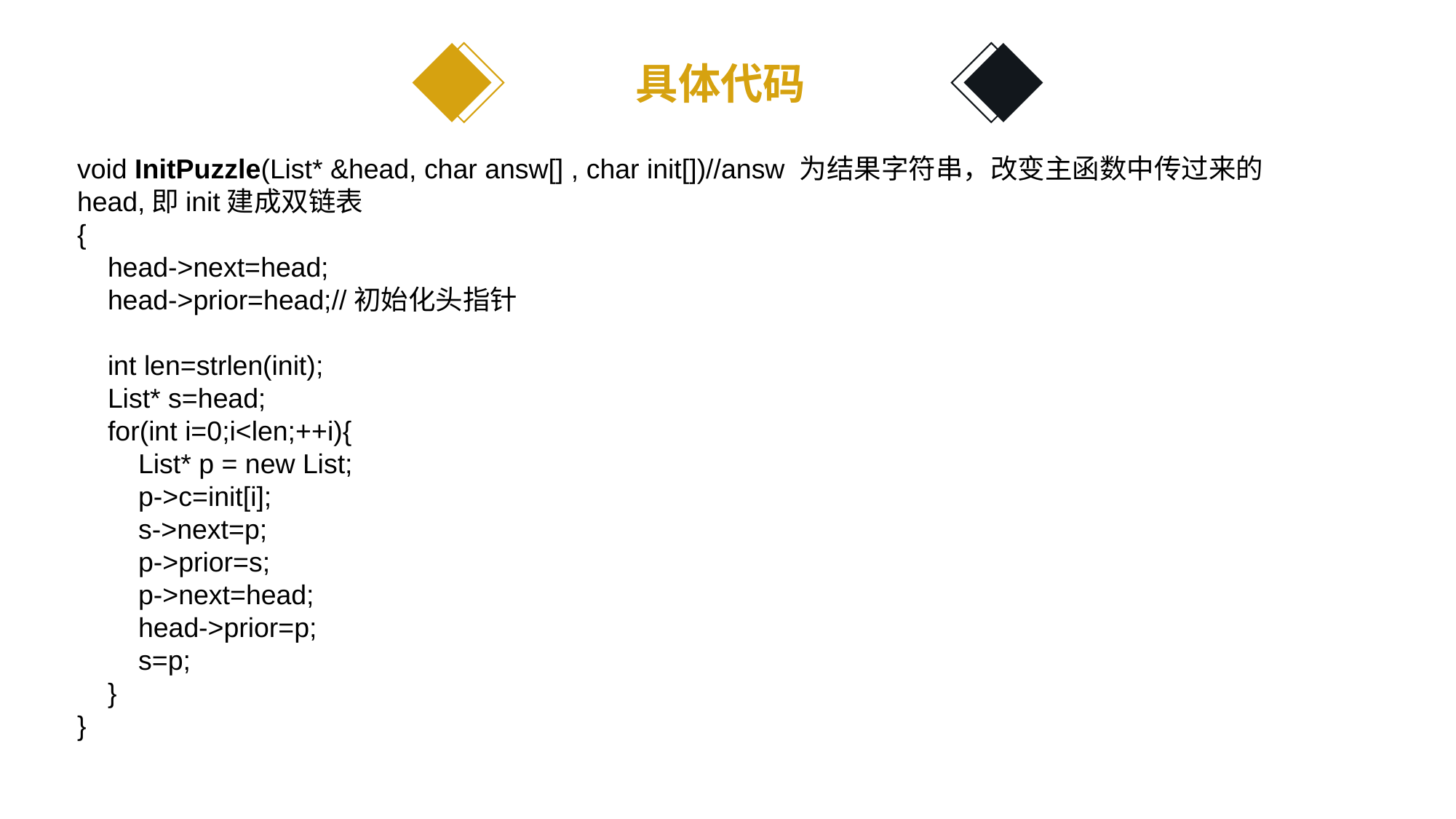

具体代码
void InitPuzzle(List* &head, char answ[] , char init[])//answ 为结果字符串，改变主函数中传过来的head,即init建成双链表
{
    head->next=head;
    head->prior=head;//初始化头指针

    int len=strlen(init);
    List* s=head;
    for(int i=0;i<len;++i){
        List* p = new List;
        p->c=init[i];
        s->next=p;
        p->prior=s;
        p->next=head;
        head->prior=p;
        s=p;
    }
}